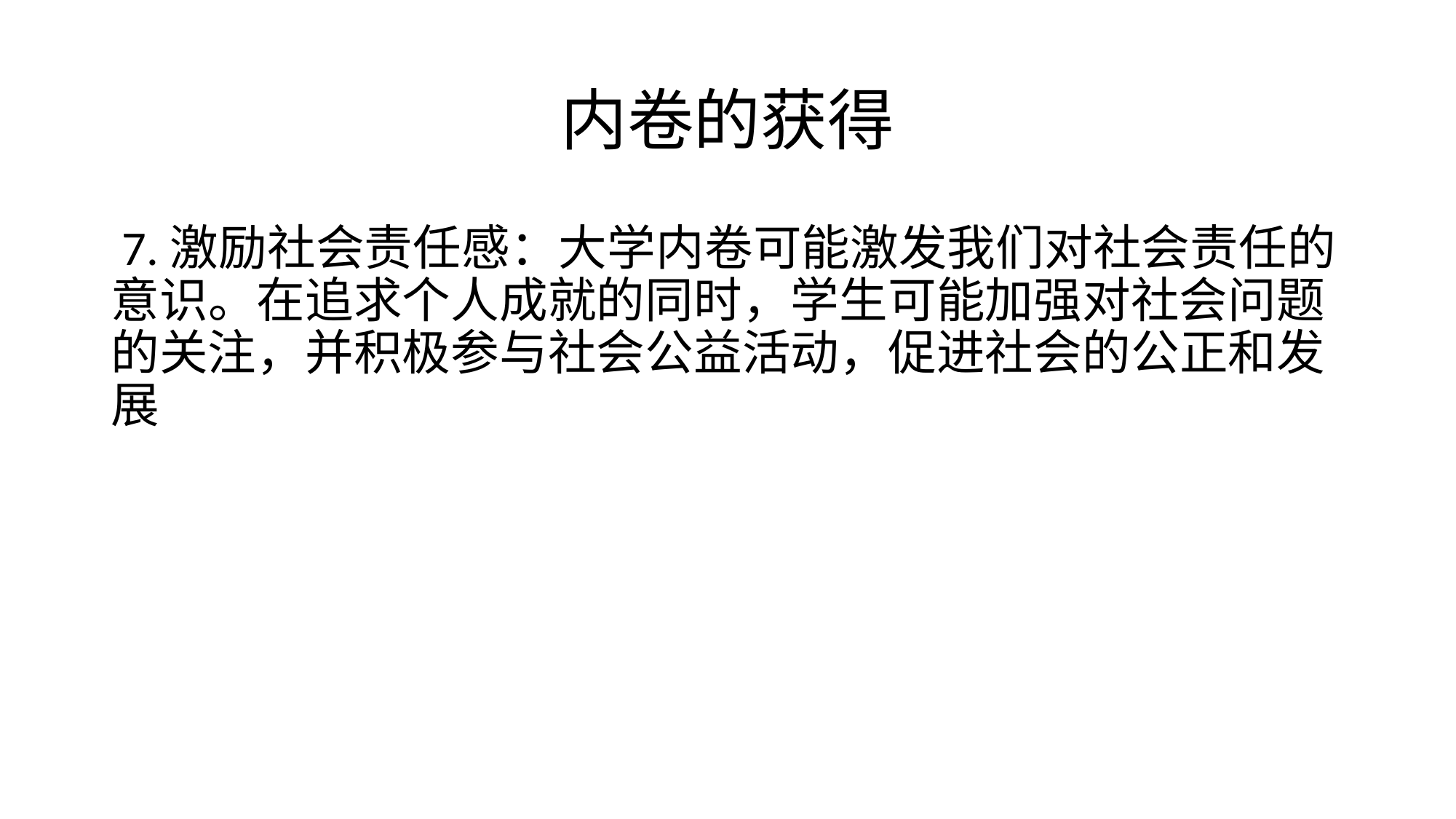

# 内卷的获得
 7.激励社会责任感：大学内卷可能激发我们对社会责任的意识。在追求个人成就的同时，学生可能加强对社会问题的关注，并积极参与社会公益活动，促进社会的公正和发展